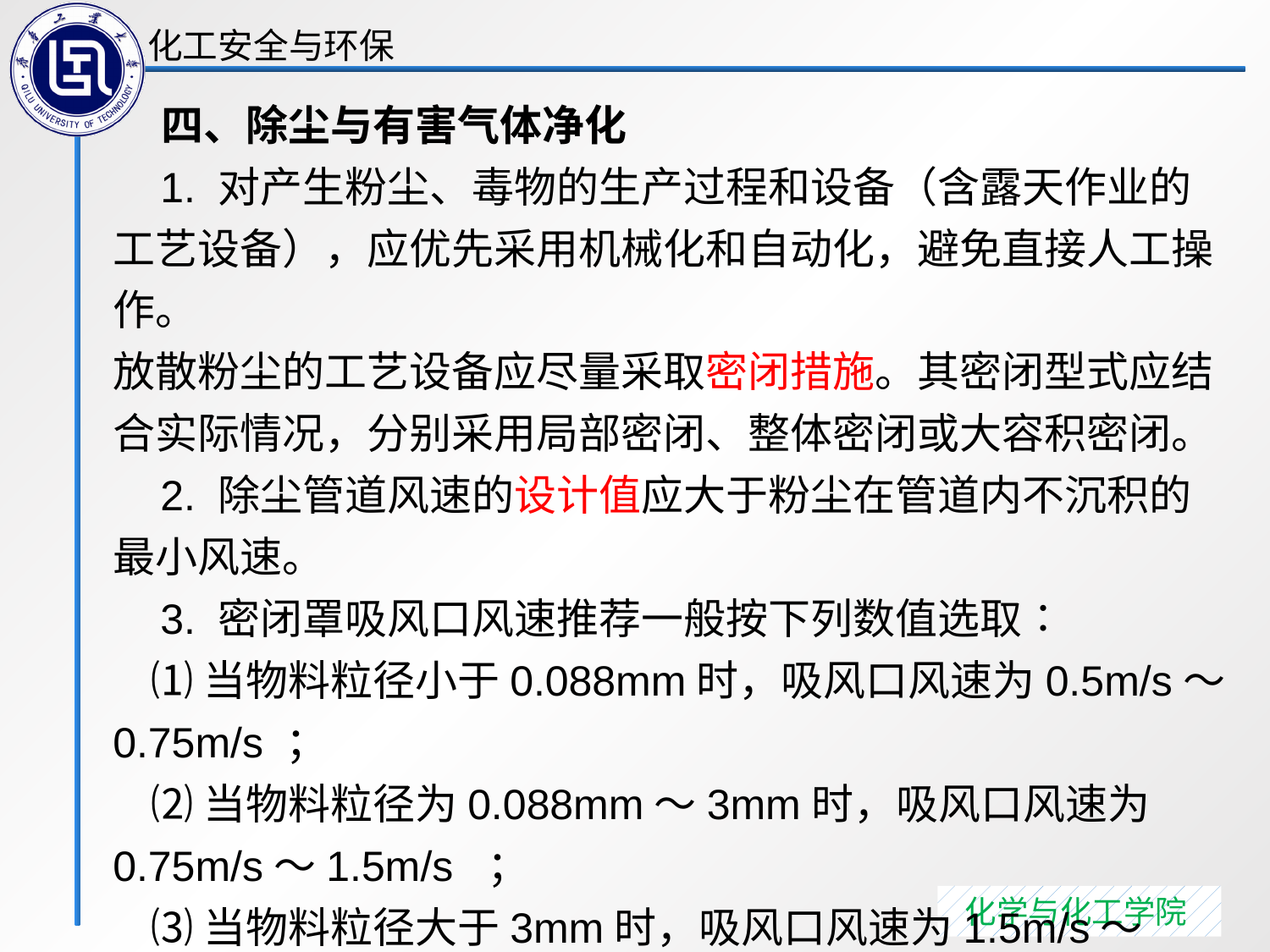

四、除尘与有害气体净化
    1. 对产生粉尘、毒物的生产过程和设备（含露天作业的工艺设备），应优先采用机械化和自动化，避免直接人工操作。
放散粉尘的工艺设备应尽量采取密闭措施。其密闭型式应结合实际情况，分别采用局部密闭、整体密闭或大容积密闭。
    2. 除尘管道风速的设计值应大于粉尘在管道内不沉积的最小风速。
    3. 密闭罩吸风口风速推荐一般按下列数值选取∶
    ⑴当物料粒径小于0.088mm时，吸风口风速为0.5m/s～0.75m/s ；
    ⑵当物料粒径为0.088mm～3mm时，吸风口风速为0.75m/s～1.5m/s  ；
    ⑶当物料粒径大于3mm时，吸风口风速为1.5m/s～3m/s 。